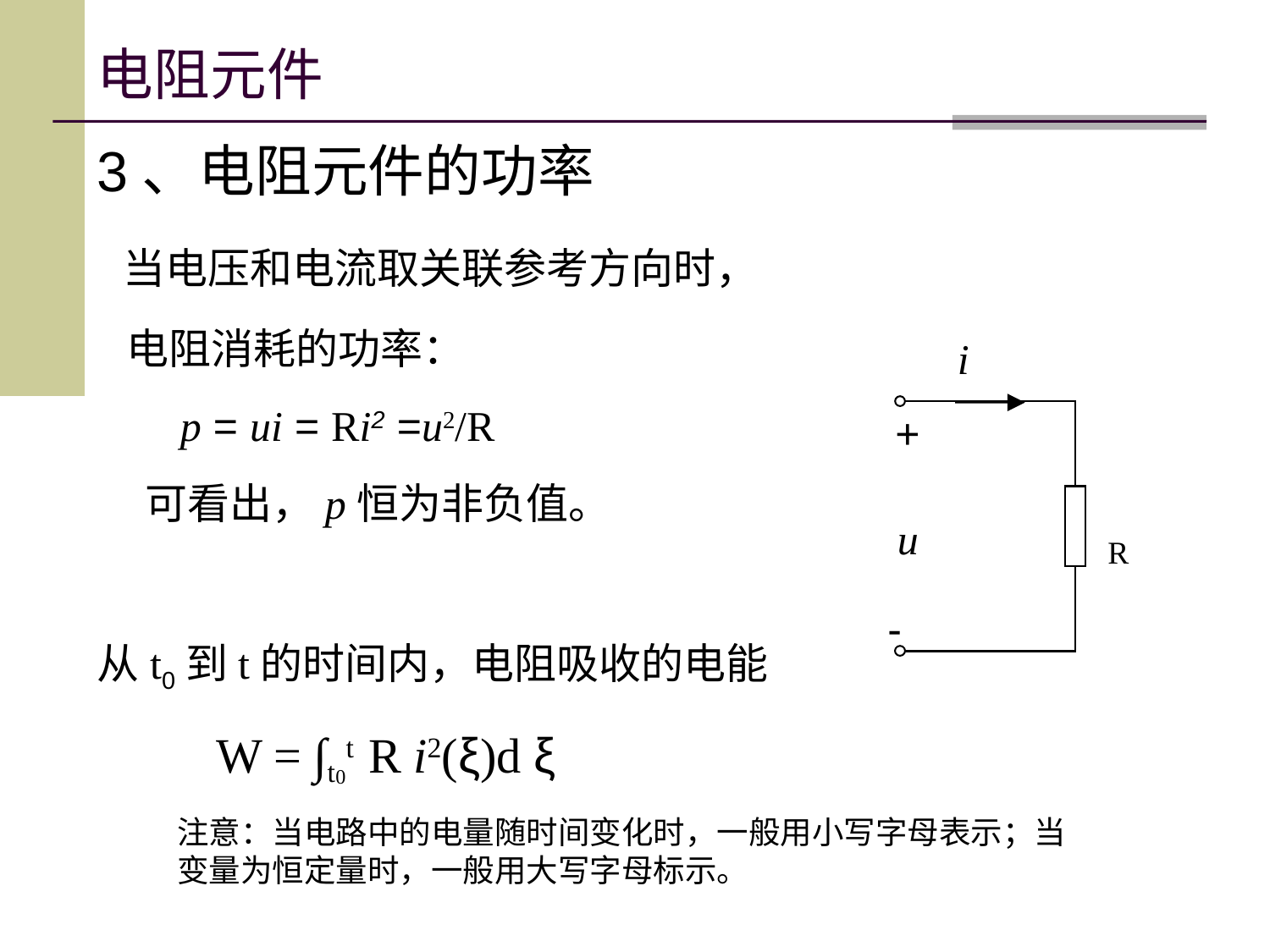

# 电阻元件
3、电阻元件的功率
 当电压和电流取关联参考方向时，
  电阻消耗的功率：
       p = ui = Ri2 =u2/R
    可看出，p恒为非负值。

从t0到t的时间内，电阻吸收的电能
          W = ∫t0t  R i2(ξ)d ξ
i

+

u

R
-

注意：当电路中的电量随时间变化时，一般用小写字母表示；当变量为恒定量时，一般用大写字母标示。